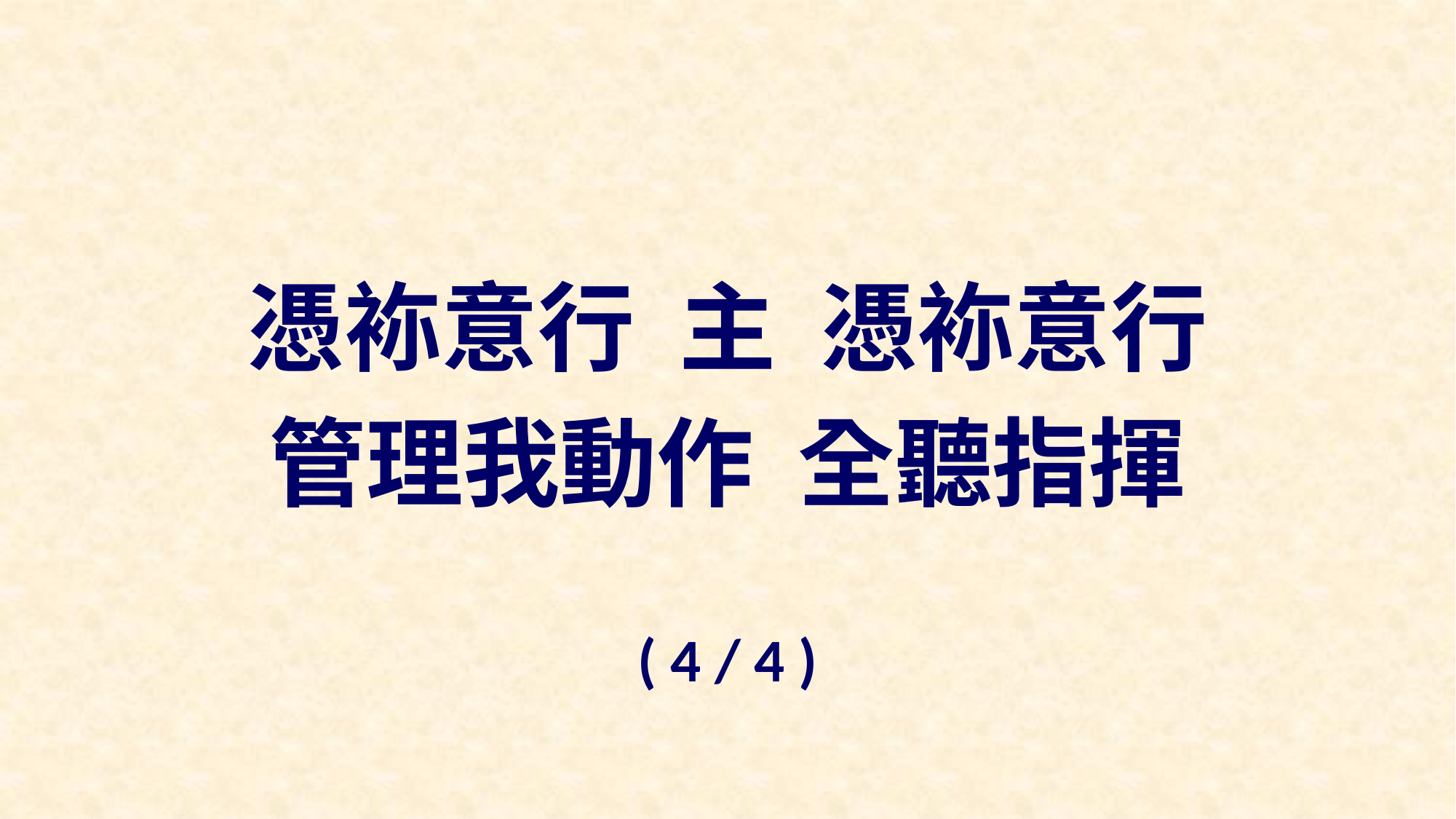

憑袮意行  主  憑袮意行
管理我動作  全聽指揮
( 4 / 4 )